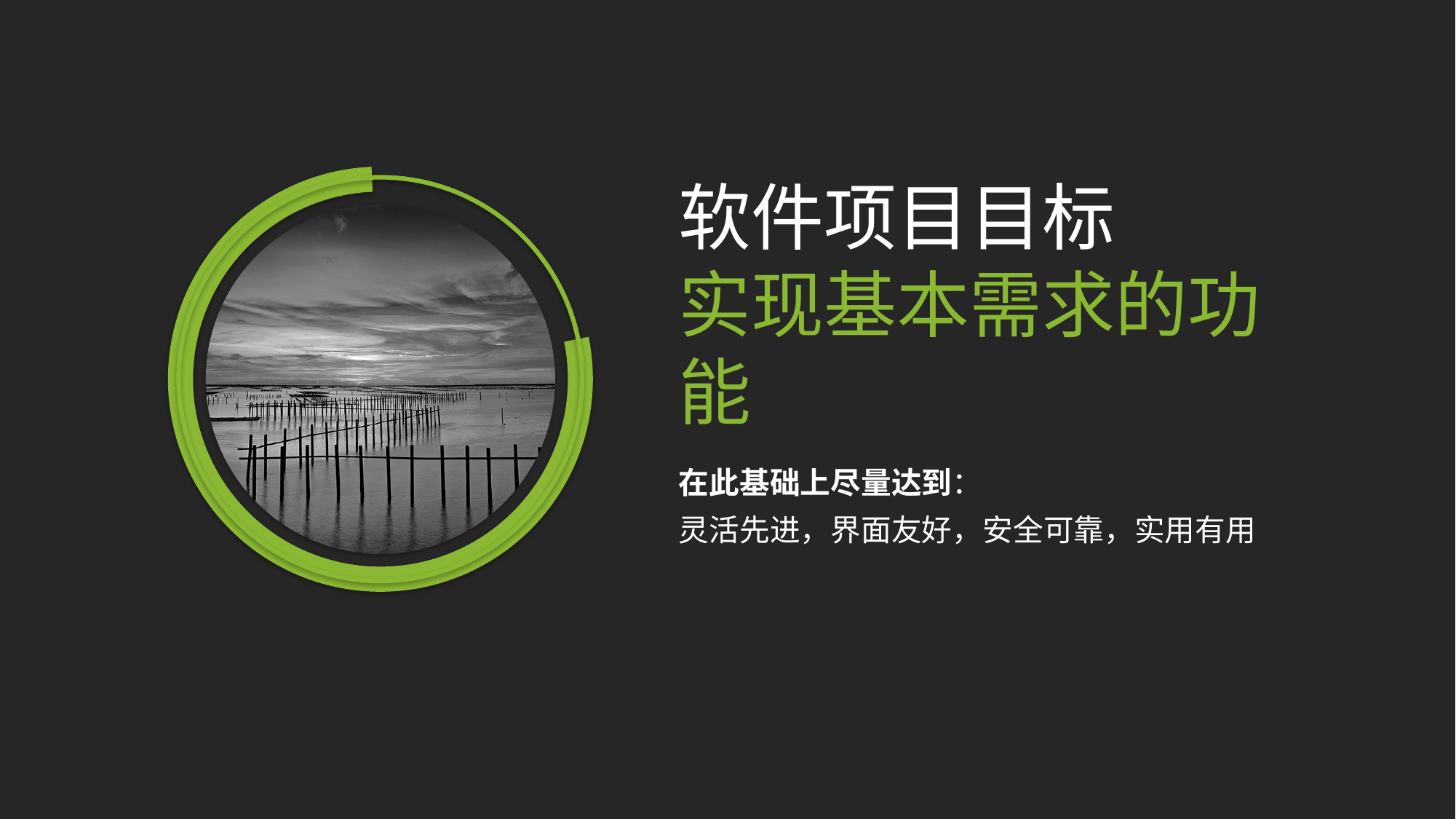

软件项目目标
实现基本需求的功能

在此基础上尽量达到：
灵活先进，界面友好，安全可靠，实用有用